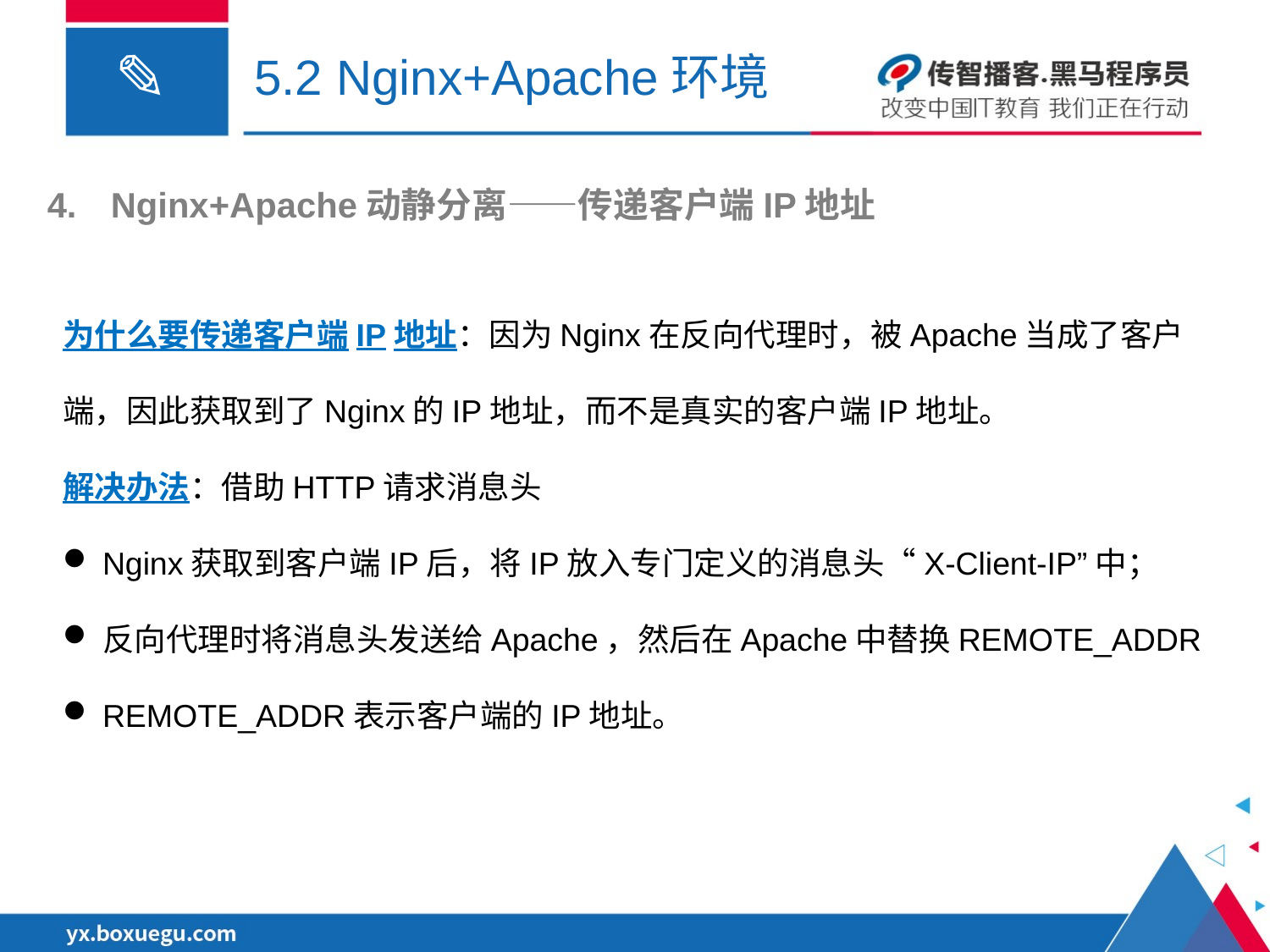

# 5.2 Nginx+Apache环境
Nginx+Apache动静分离——传递客户端IP地址
为什么要传递客户端IP地址：因为Nginx在反向代理时，被Apache当成了客户端，因此获取到了Nginx的IP地址，而不是真实的客户端IP地址。
解决办法：借助HTTP请求消息头
Nginx获取到客户端IP后，将IP放入专门定义的消息头“X-Client-IP”中；
反向代理时将消息头发送给Apache，然后在Apache中替换REMOTE_ADDR
REMOTE_ADDR表示客户端的IP地址。